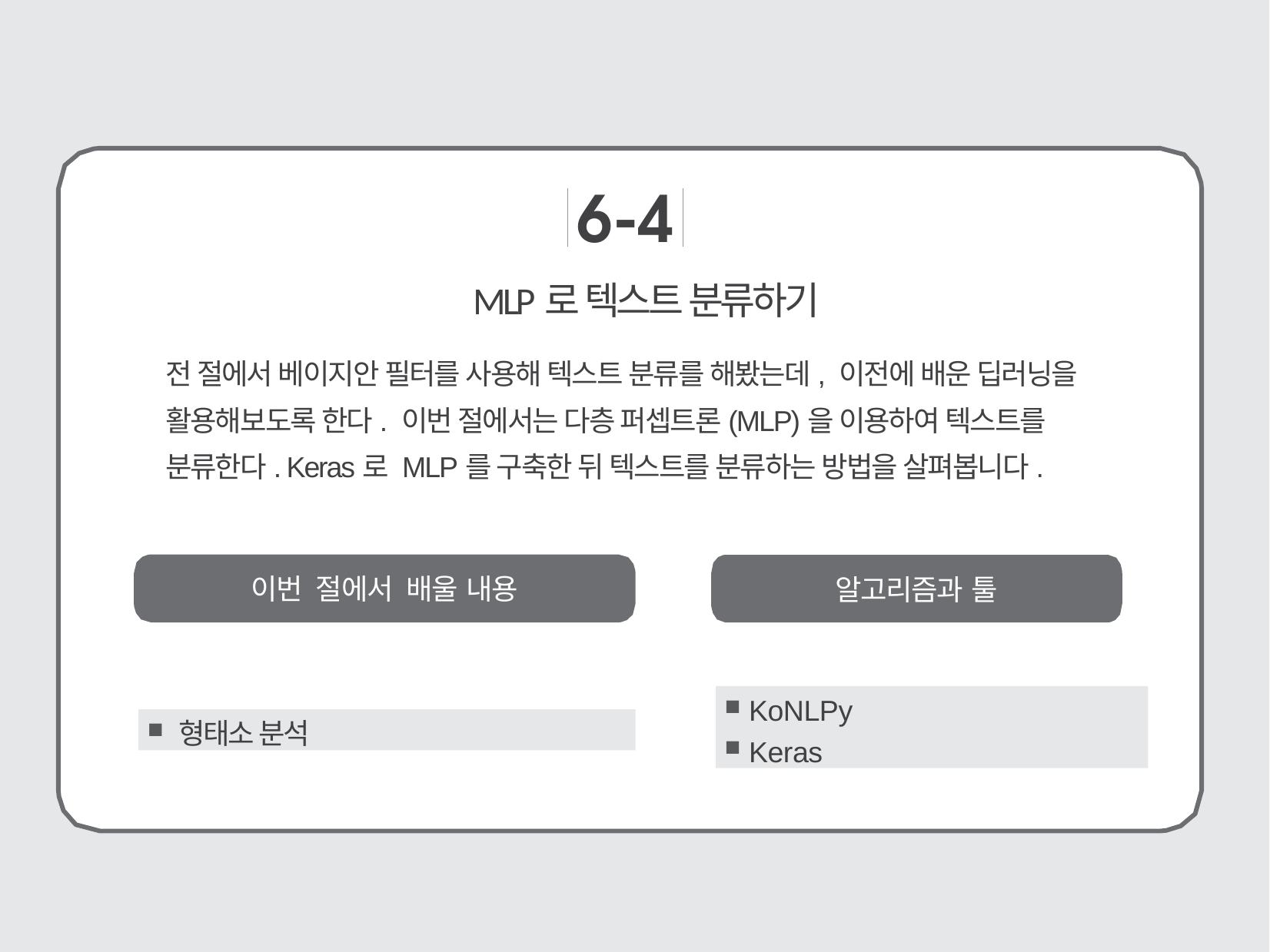

6-4

# MLP로 텍스트 분류하기

전 절에서 베이지안 필터를 사용해 텍스트 분류를 해봤는데, 이전에 배운 딥러닝을 활용해보도록 한다. 이번 절에서는 다층 퍼셉트론(MLP)을 이용하여 텍스트를 분류한다. Keras로 MLP를 구축한 뒤 텍스트를 분류하는 방법을 살펴봅니다.
이번  절에서  배울 내용
알고리즘과 툴
 KoNLPy
 Keras
 형태소 분석